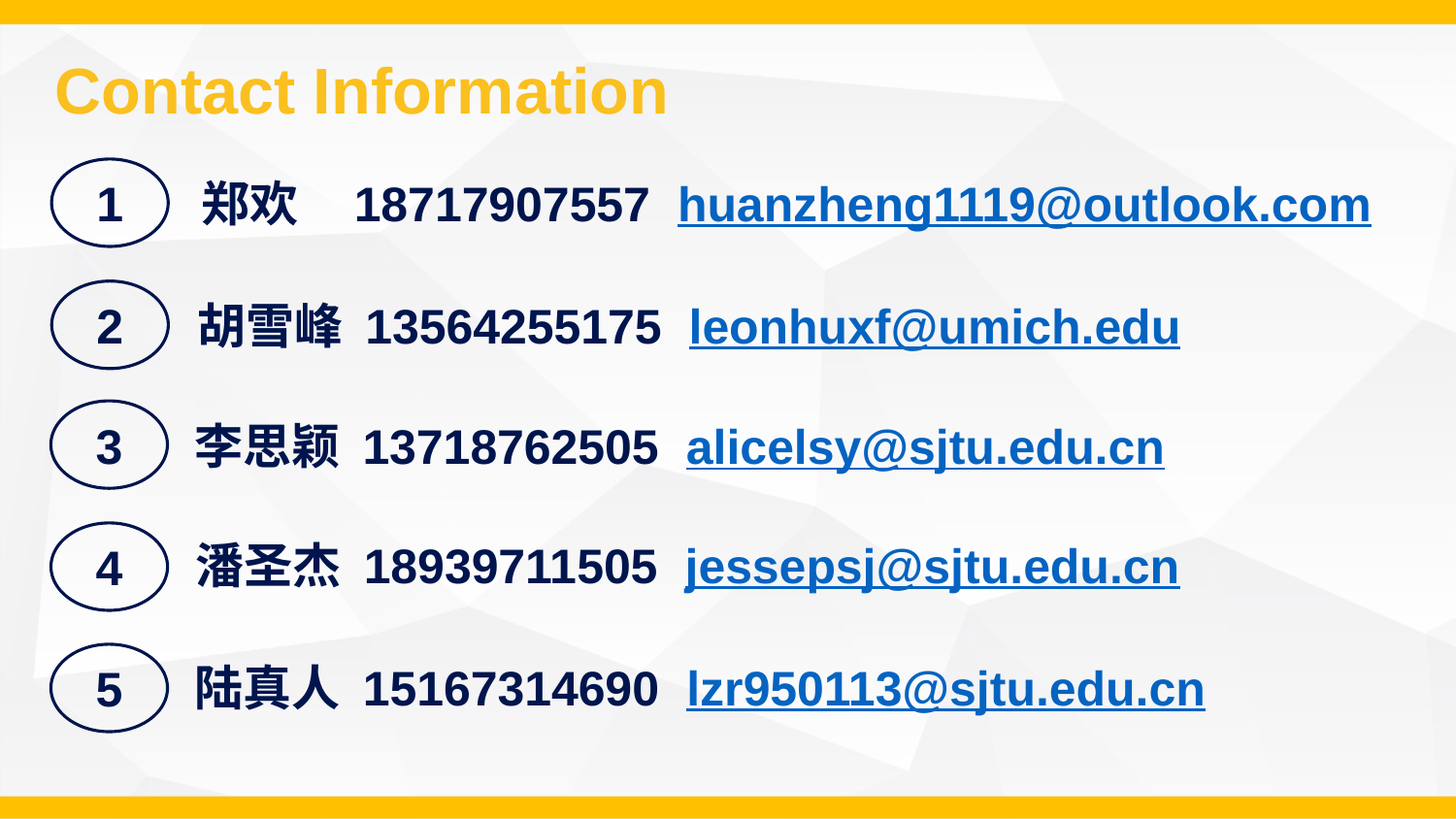

Contact Information
1
郑欢    18717907557  huanzheng1119@outlook.com
2
胡雪峰 13564255175  leonhuxf@umich.edu
3
李思颖 13718762505  alicelsy@sjtu.edu.cn

4
潘圣杰 18939711505  jessepsj@sjtu.edu.cn
5
陆真人 15167314690  lzr950113@sjtu.edu.cn